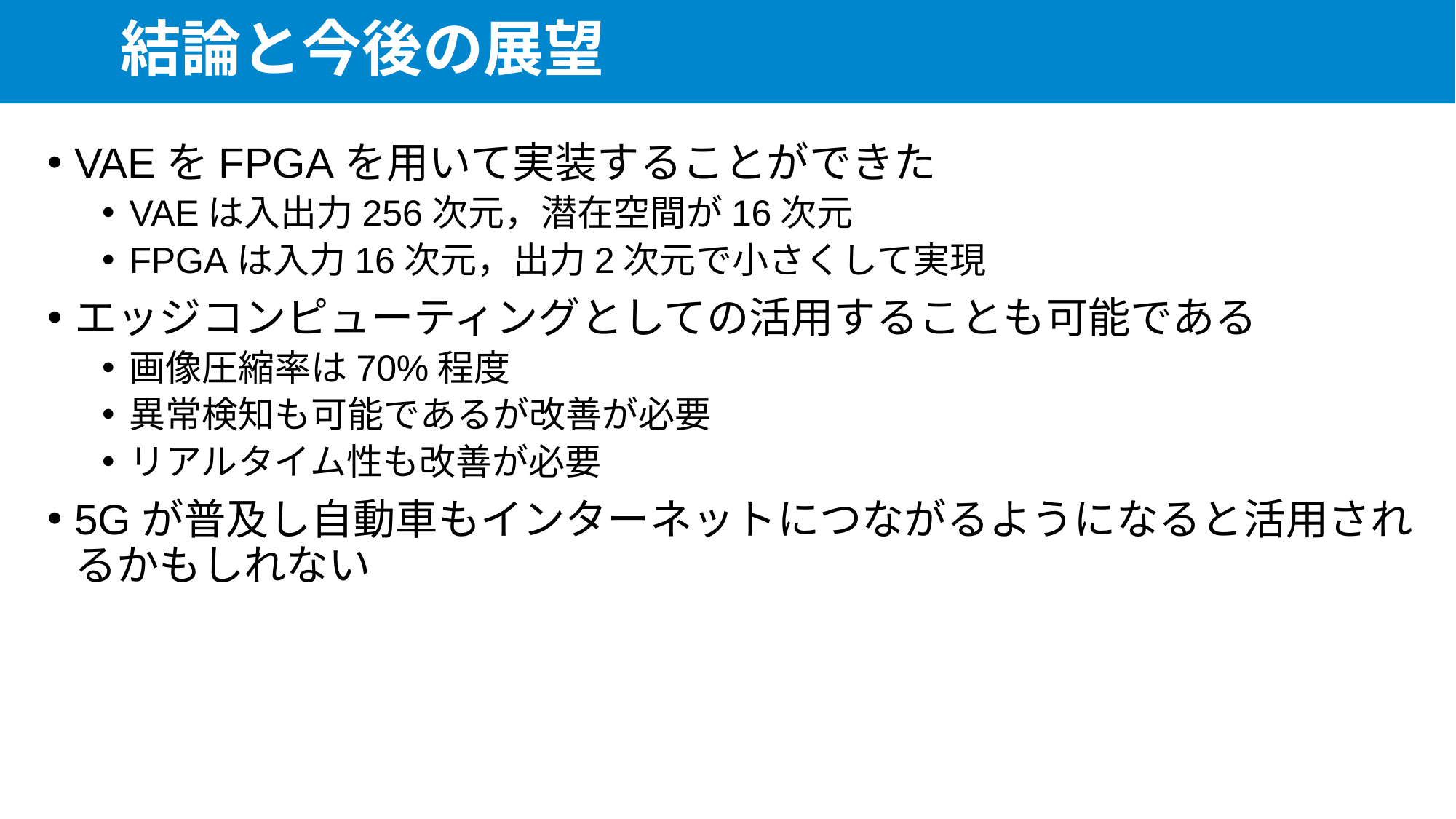

# 結論と今後の展望
VAEをFPGAを用いて実装することができた
VAEは入出力256次元，潜在空間が16次元
FPGAは入力16次元，出力2次元で小さくして実現
エッジコンピューティングとしての活用することも可能である
画像圧縮率は70%程度
異常検知も可能であるが改善が必要
リアルタイム性も改善が必要
5Gが普及し自動車もインターネットにつながるようになると活用されるかもしれない